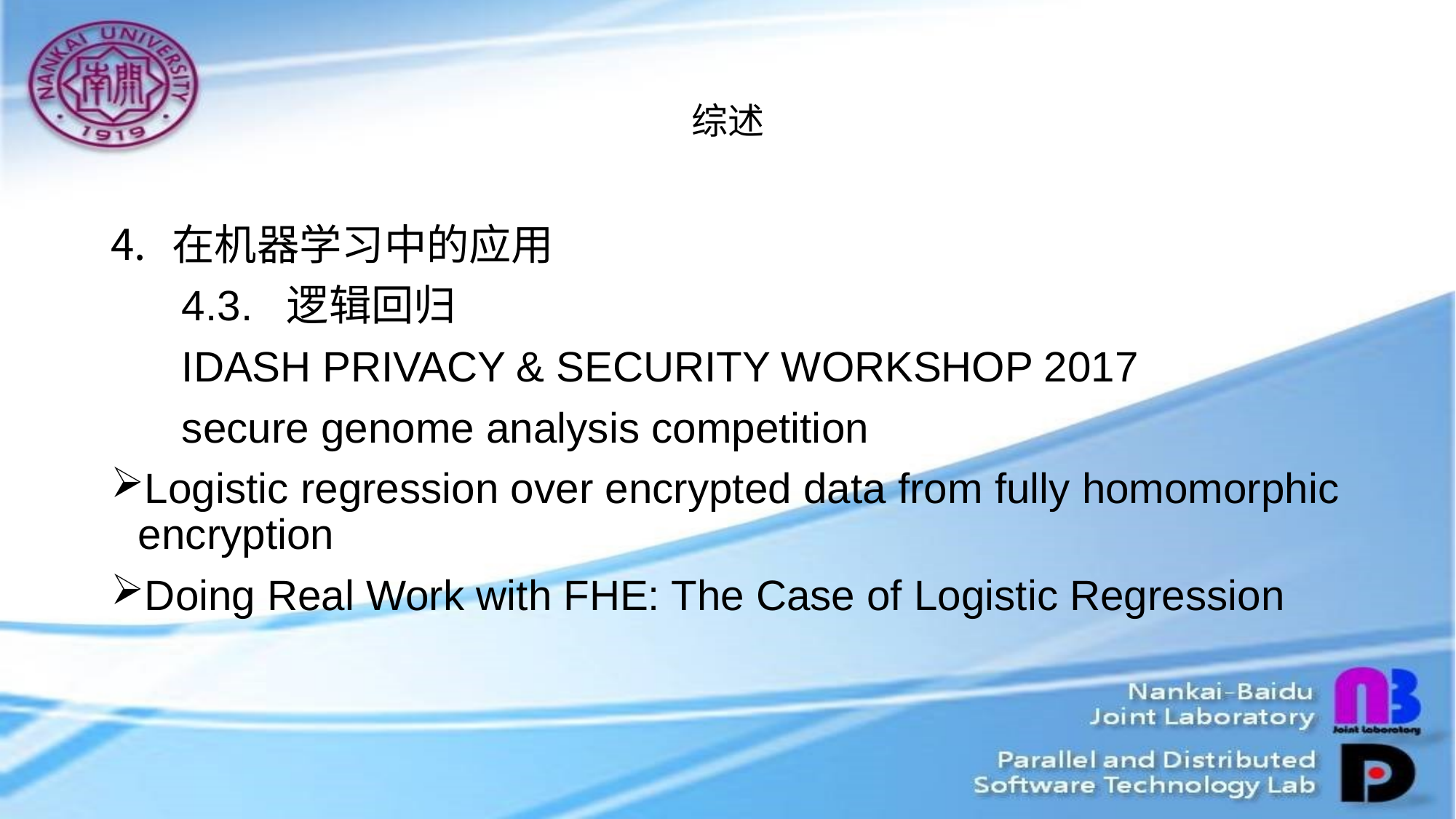

# 综述
在机器学习中的应用
      4.3.  逻辑回归
      IDASH PRIVACY & SECURITY WORKSHOP 2017
      secure genome analysis competition
Logistic regression over encrypted data from fully homomorphic encryption
Doing Real Work with FHE: The Case of Logistic Regression